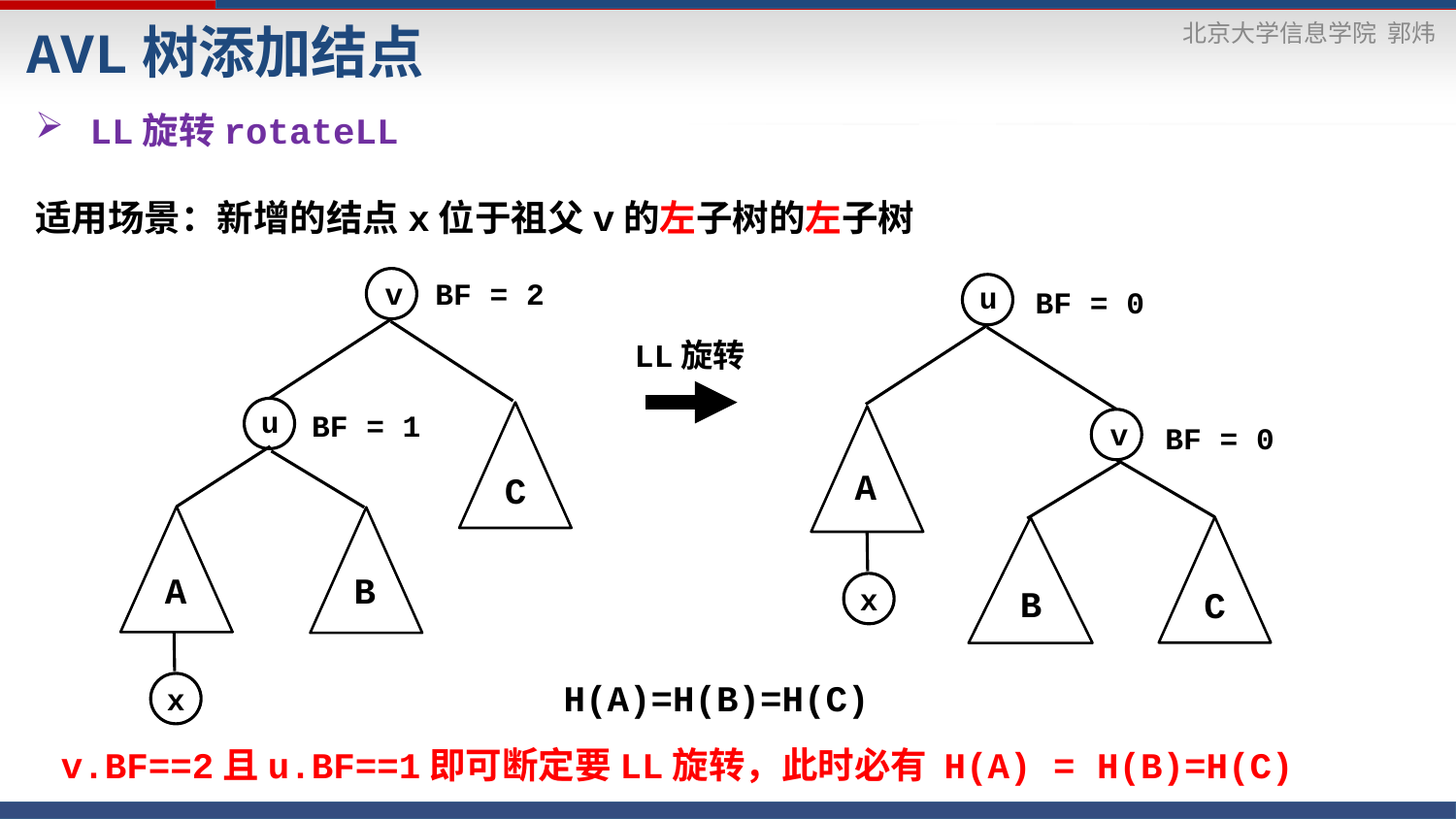

AVL树添加结点
LL旋转rotateLL

适用场景：新增的结点x位于祖父v的左子树的左子树
v
BF = 2

u

BF = 0
LL旋转
u

BF = 1

v

BF = 0
A
C

B
A

x
B
C
H(A)=H(B)=H(C)

x
v.BF==2且u.BF==1即可断定要LL旋转，此时必有 H(A) = H(B)=H(C)
34